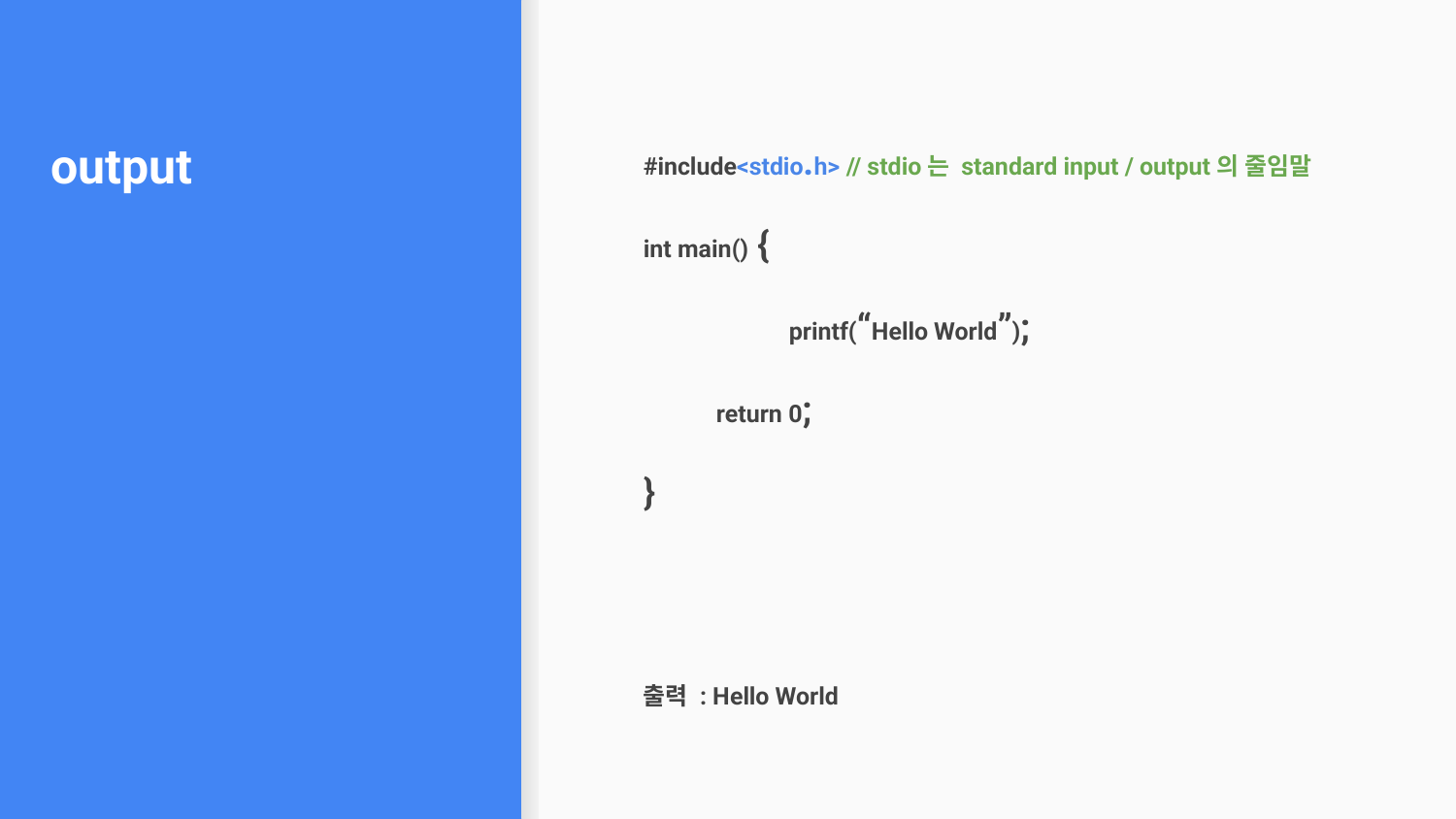

# output
#include<stdio.h> // stdio는 standard input / output의 줄임말
int main() {
	printf(“Hello World”);
return 0;
}

출력 : Hello World